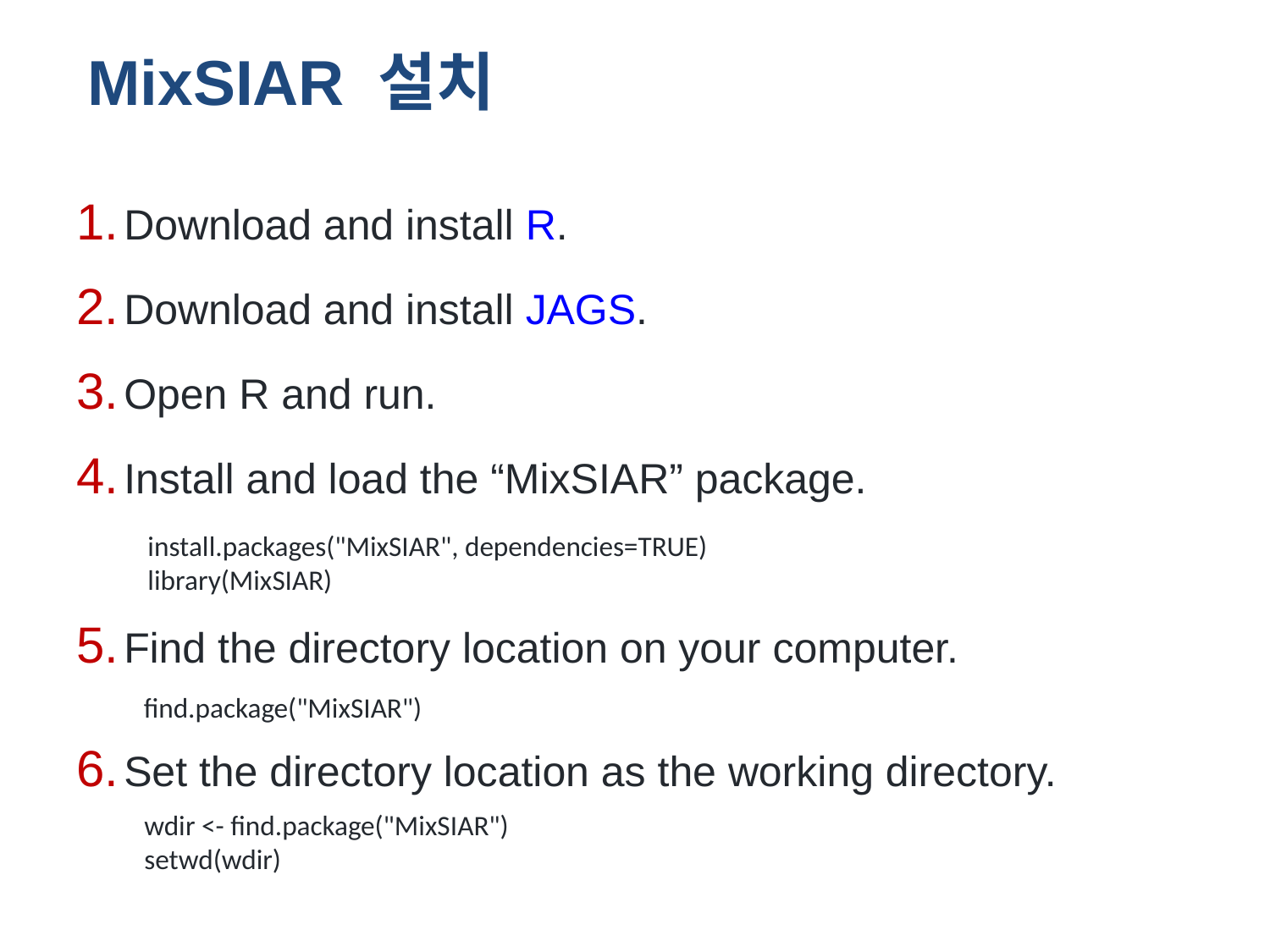

# MixSIAR 설치
Download and install R.
Download and install JAGS.
Open R and run.
Install and load the “MixSIAR” package.

Find the directory location on your computer.

Set the directory location as the working directory.

install.packages("MixSIAR", dependencies=TRUE)
library(MixSIAR)
find.package("MixSIAR")
wdir <- find.package("MixSIAR")
setwd(wdir)